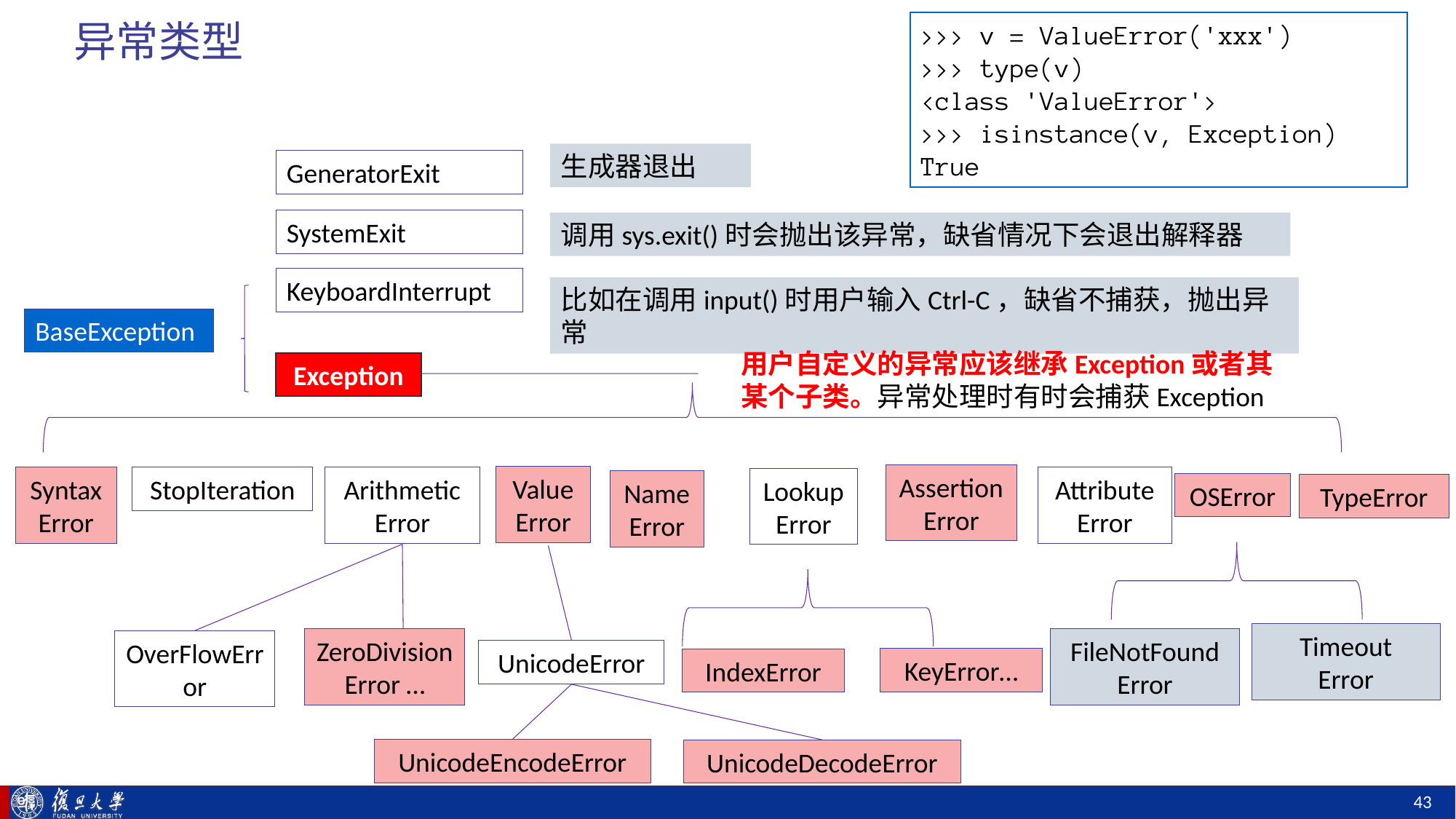

# 异常类型
>>> v = ValueError('xxx')
>>> type(v)
<class 'ValueError'>
>>> isinstance(v, Exception)
True

生成器退出

GeneratorExit
SystemExit
KeyboardInterrupt

BaseException
Exception

AssertionError
ValueError
Arithmetic
Error
SyntaxError
StopIteration
AttributeError
LookupError
NameError
OSError
TypeError

Timeout
Error
ZeroDivisionError …
FileNotFound
Error
OverFlowError
UnicodeError
KeyError…
IndexError
UnicodeEncodeError
UnicodeDecodeError
调用sys.exit()时会抛出该异常，缺省情况下会退出解释器
比如在调用input()时用户输入Ctrl-C，缺省不捕获，抛出异常
用户自定义的异常应该继承Exception或者其某个子类。异常处理时有时会捕获Exception